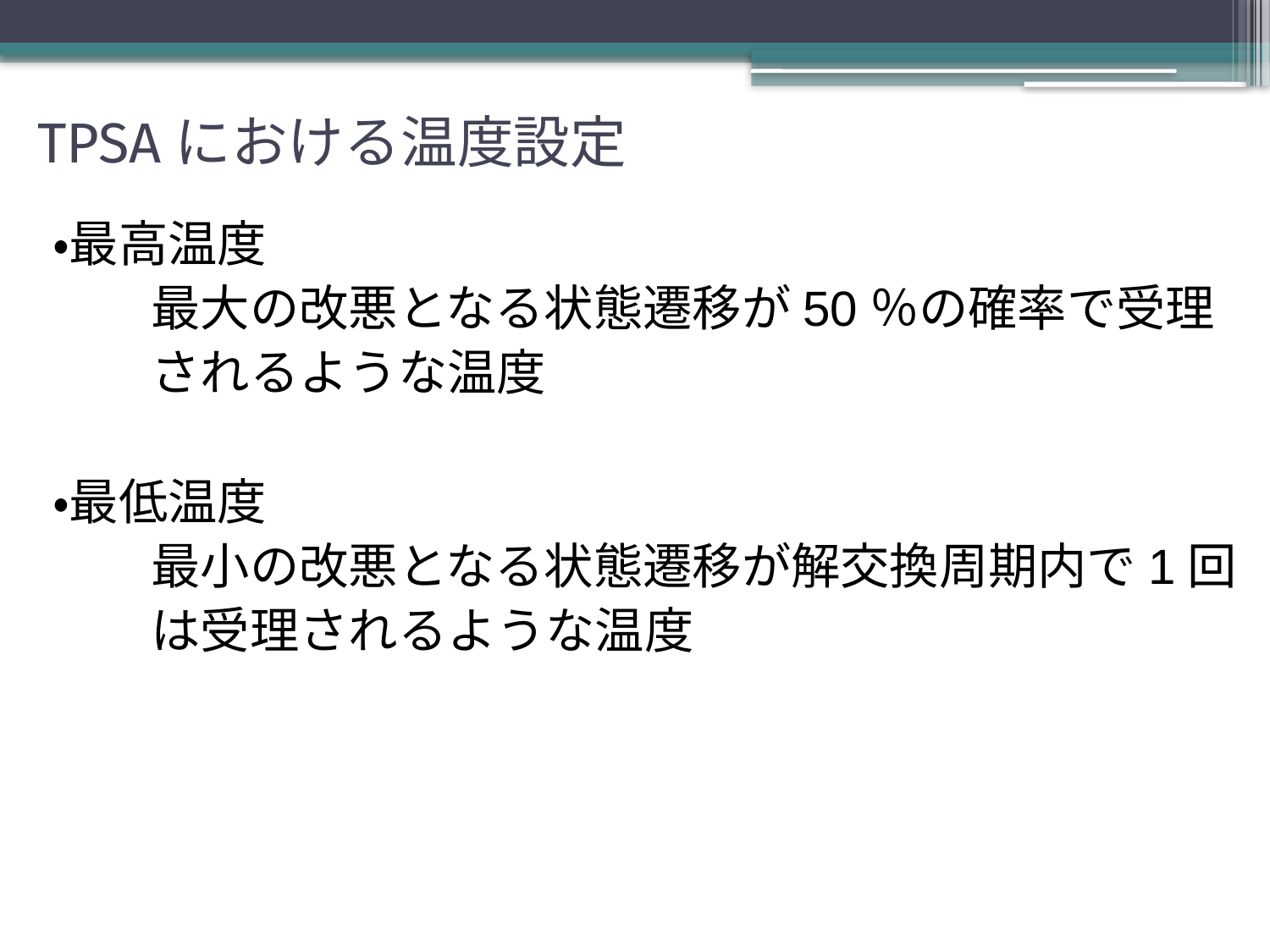

# TPSAにおける温度設定
・最高温度
　　最大の改悪となる状態遷移が50％の確率で受理
　　されるような温度

・最低温度
　　最小の改悪となる状態遷移が解交換周期内で1回
　　は受理されるような温度